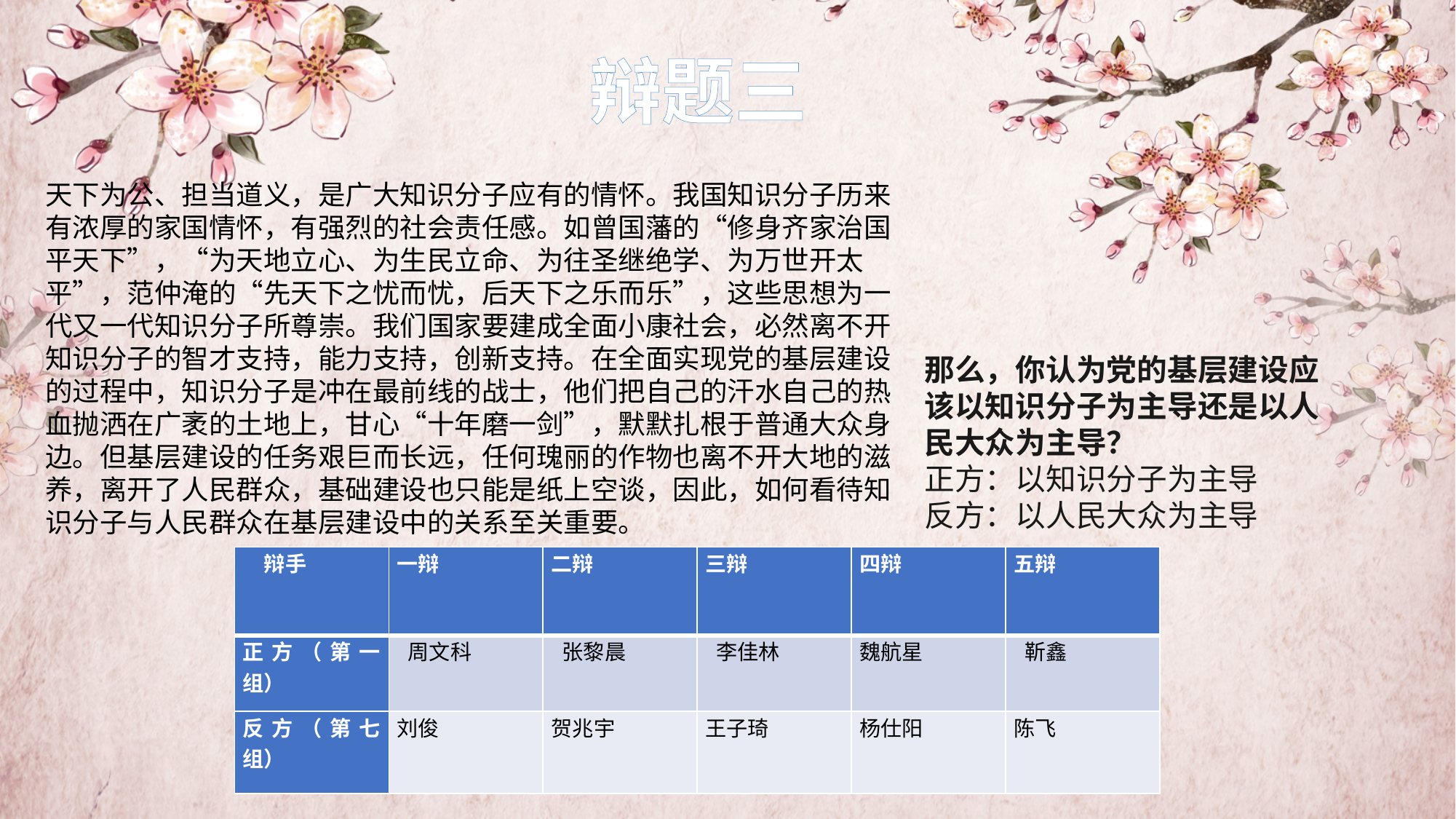

辩题三
天下为公、担当道义，是广大知识分子应有的情怀。我国知识分子历来有浓厚的家国情怀，有强烈的社会责任感。如曾国藩的“修身齐家治国平天下”，“为天地立心、为生民立命、为往圣继绝学、为万世开太平”，范仲淹的“先天下之忧而忧，后天下之乐而乐”，这些思想为一代又一代知识分子所尊崇。我们国家要建成全面小康社会，必然离不开知识分子的智才支持，能力支持，创新支持。在全面实现党的基层建设的过程中，知识分子是冲在最前线的战士，他们把自己的汗水自己的热血抛洒在广袤的土地上，甘心“十年磨一剑”，默默扎根于普通大众身边。但基层建设的任务艰巨而长远，任何瑰丽的作物也离不开大地的滋养，离开了人民群众，基础建设也只能是纸上空谈，因此，如何看待知识分子与人民群众在基层建设中的关系至关重要。
那么，你认为党的基层建设应该以知识分子为主导还是以人民大众为主导？
正方：以知识分子为主导
反方：以人民大众为主导
| 辩手 | 一辩 | 二辩 | 三辩 | 四辩 | 五辩 |
| --- | --- | --- | --- | --- | --- |
| 正方（第一组） | 周文科 | 张黎晨 | 李佳林 | 魏航星 | 靳鑫 |
| 反方（第七组） | 刘俊 | 贺兆宇 | 王子琦 | 杨仕阳 | 陈飞 |